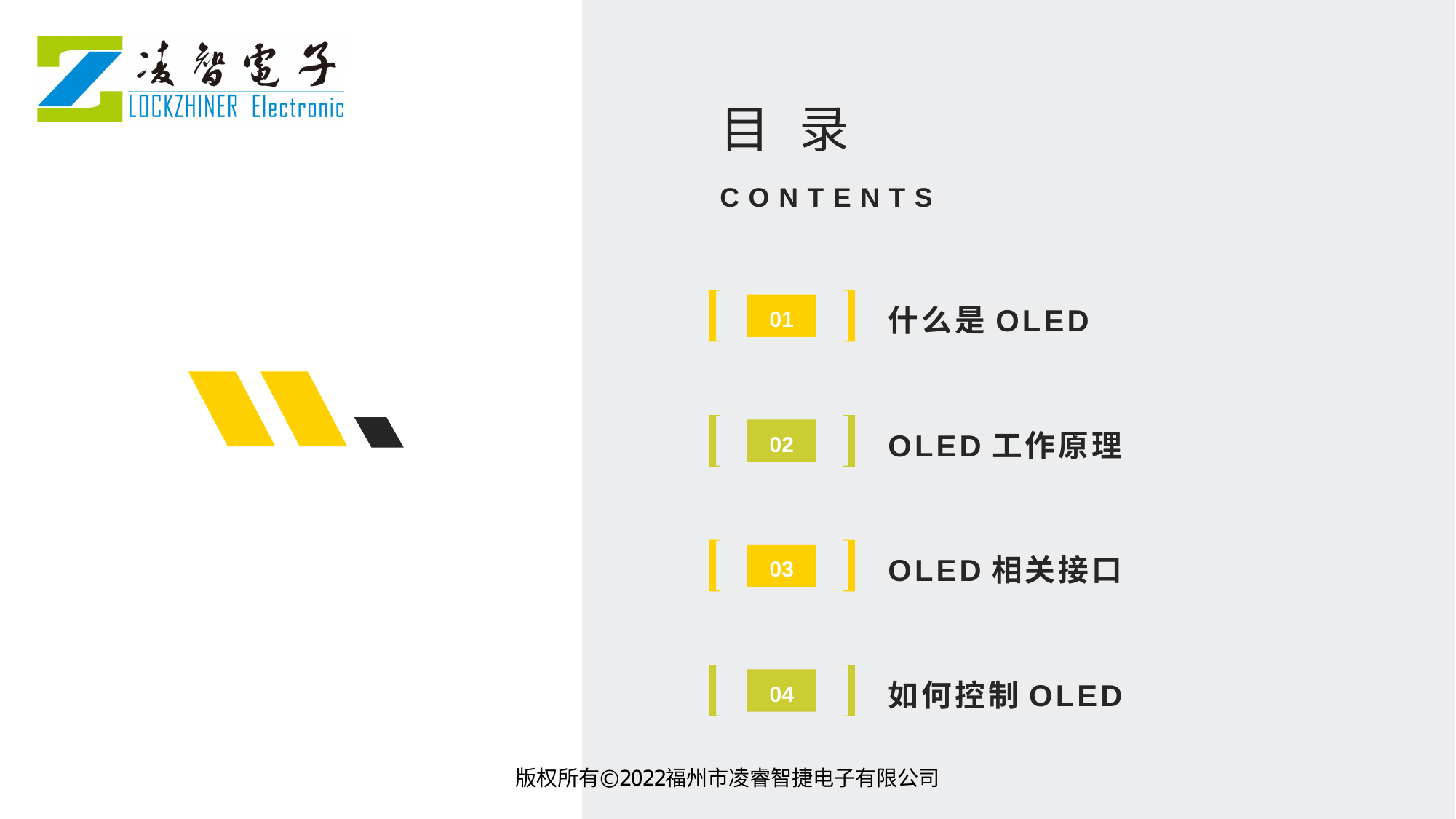

目 录
CONTENTS
什么是OLED

01
OLED工作原理

02
OLED相关接口

03
如何控制OLED

04
版权所有©2022福州市凌睿智捷电子有限公司
2